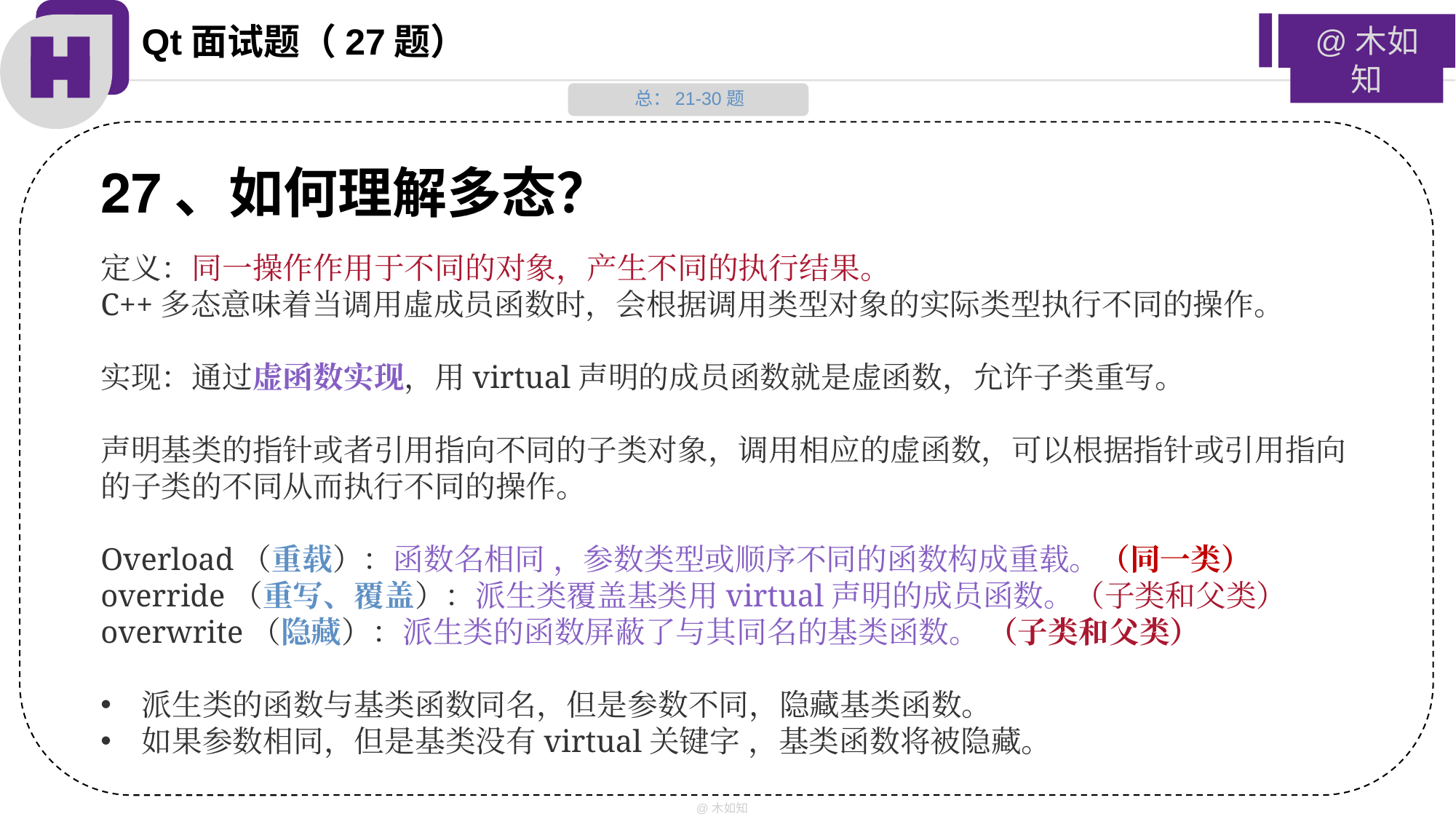

Qt面试题（27题）

@木如知
总：21-30题

27、如何理解多态？
定义：同一操作作用于不同的对象，产生不同的执行结果。
C++多态意味着当调用虛成员函数时，会根据调用类型对象的实际类型执行不同的操作。
实现：通过虚函数实现，用virtual声明的成员函数就是虚函数，允许子类重写。

声明基类的指针或者引用指向不同的子类对象，调用相应的虚函数，可以根据指针或引用指向的子类的不同从而执行不同的操作。
Overload（重载）：函数名相同 ，参数类型或顺序不同的函数构成重载。（同一类）
override（重写、覆盖）：派生类覆盖基类用virtual声明的成员函数。（子类和父类）
overwrite（隐藏）：派生类的函数屏蔽了与其同名的基类函数。 （子类和父类）

派生类的函数与基类函数同名，但是参数不同，隐藏基类函数。
如果参数相同，但是基类没有virtual关键字 ，基类函数将被隐藏。
@木如知